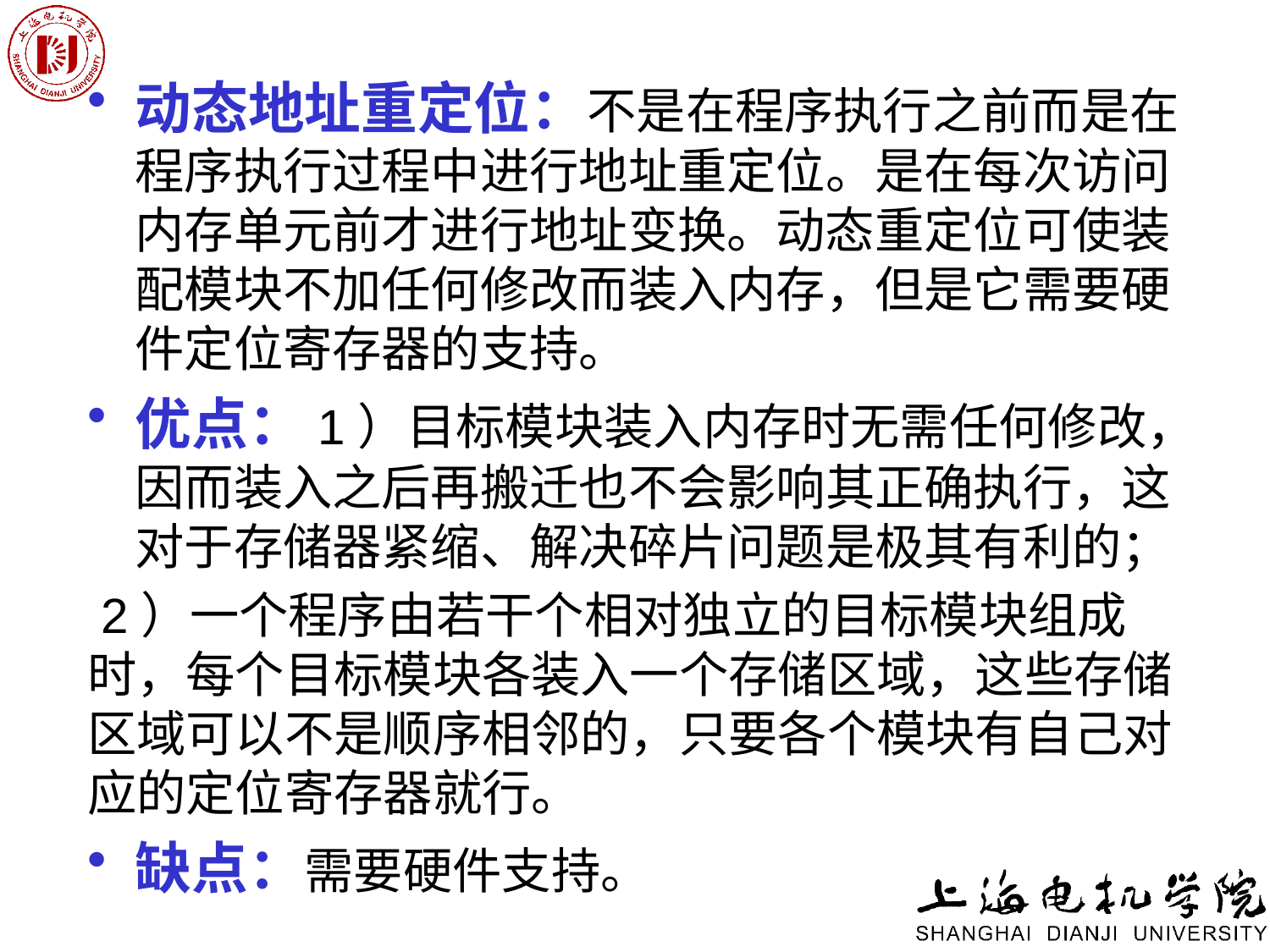

动态地址重定位：不是在程序执行之前而是在程序执行过程中进行地址重定位。是在每次访问内存单元前才进行地址变换。动态重定位可使装配模块不加任何修改而装入内存，但是它需要硬件定位寄存器的支持。
优点：1）目标模块装入内存时无需任何修改，因而装入之后再搬迁也不会影响其正确执行，这对于存储器紧缩、解决碎片问题是极其有利的；
 2）一个程序由若干个相对独立的目标模块组成时，每个目标模块各装入一个存储区域，这些存储区域可以不是顺序相邻的，只要各个模块有自己对应的定位寄存器就行。
缺点：需要硬件支持。